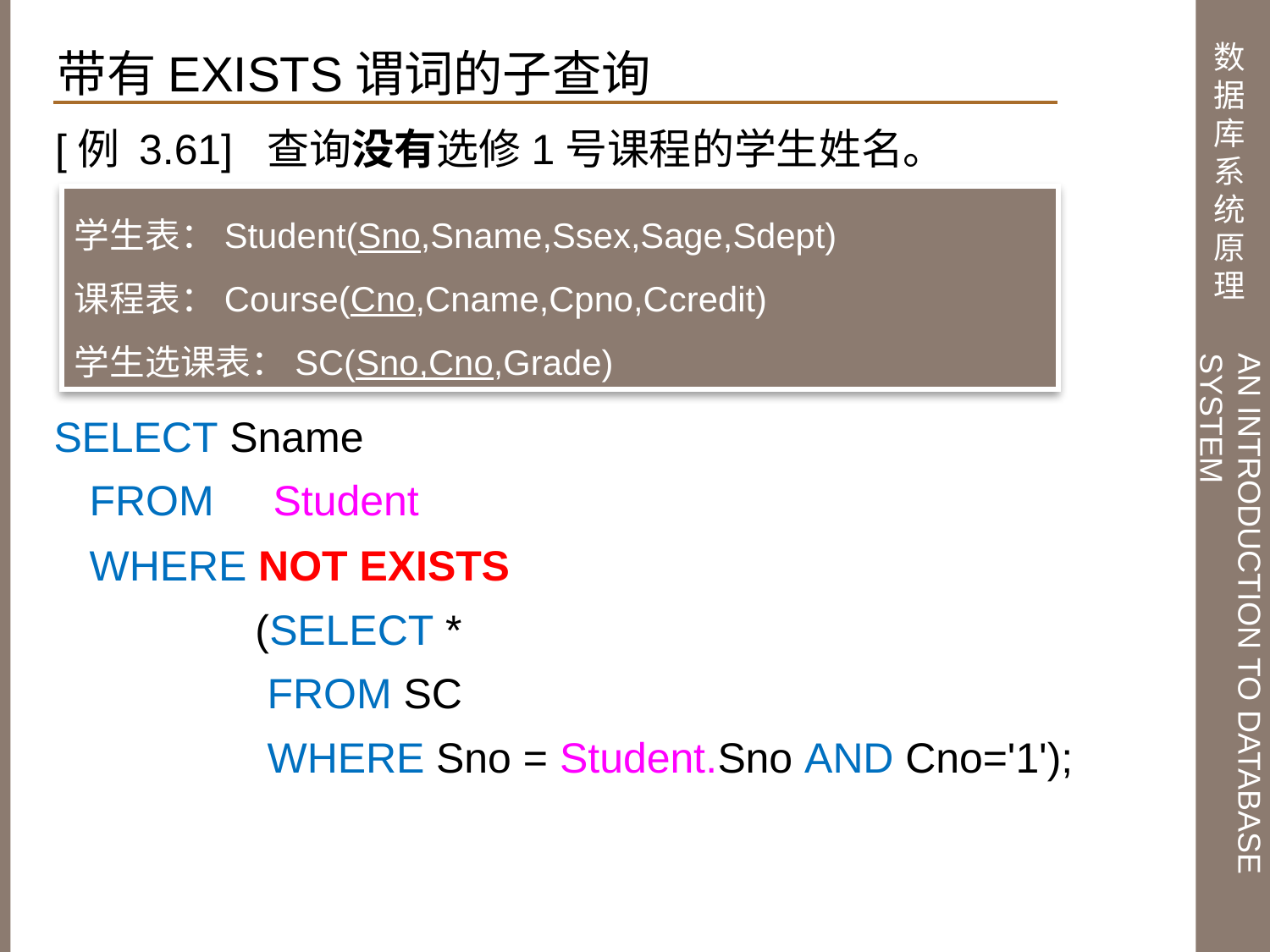

带有EXISTS谓词的子查询
[例 3.61]  查询没有选修1号课程的学生姓名。

学生表：Student(Sno,Sname,Ssex,Sage,Sdept)
课程表：Course(Cno,Cname,Cpno,Ccredit)
学生选课表：SC(Sno,Cno,Grade)
  SELECT Sname
     FROM     Student
     WHERE NOT EXISTS
                   (SELECT *
                    FROM SC
                    WHERE Sno = Student.Sno AND Cno='1');